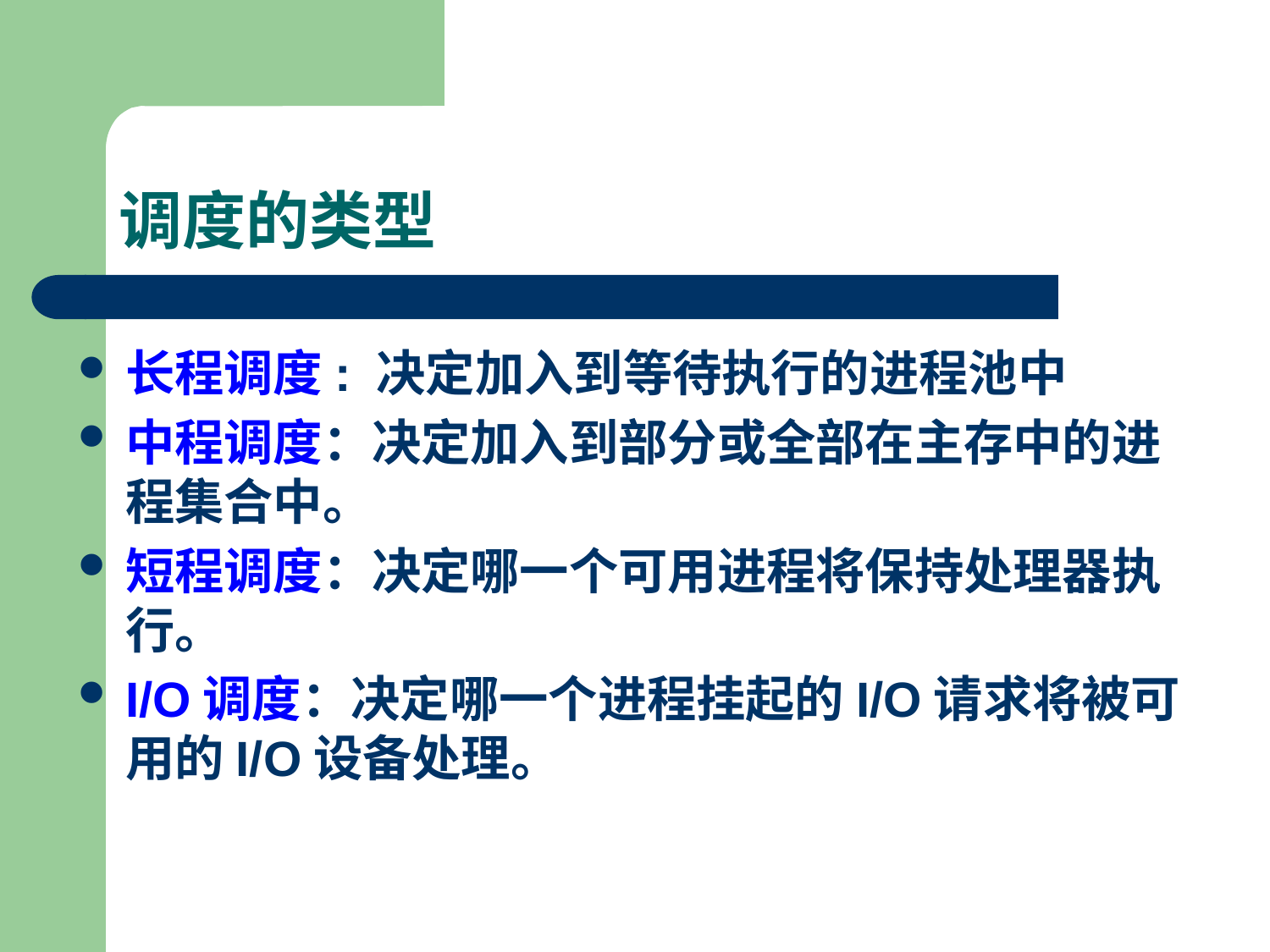

# 调度的类型
长程调度: 决定加入到等待执行的进程池中
中程调度：决定加入到部分或全部在主存中的进程集合中。
短程调度：决定哪一个可用进程将保持处理器执行。
I/O调度：决定哪一个进程挂起的I/O请求将被可用的I/O设备处理。